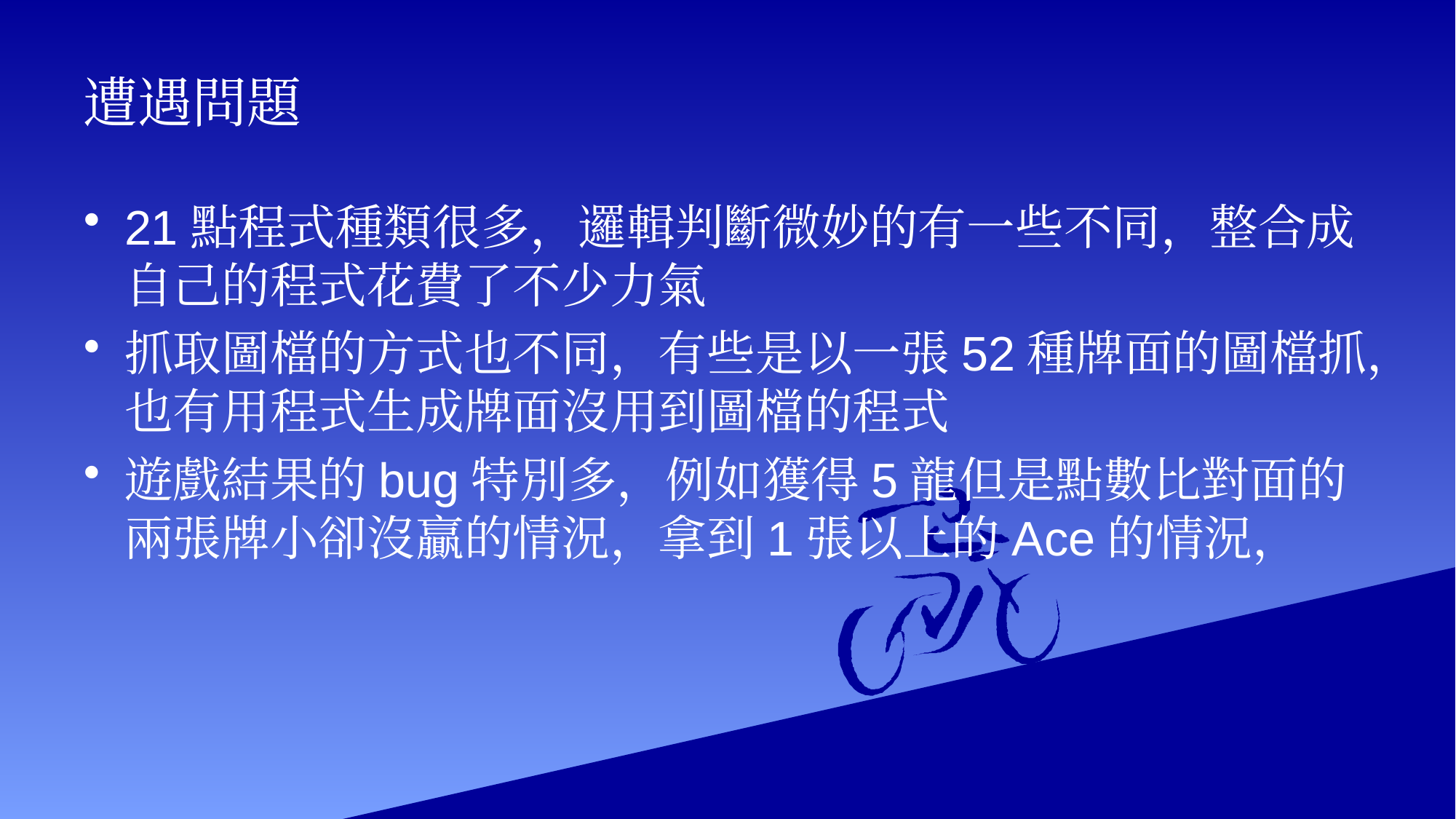

# 遭遇問題
21點程式種類很多，邏輯判斷微妙的有一些不同，整合成自己的程式花費了不少力氣
抓取圖檔的方式也不同，有些是以一張52種牌面的圖檔抓，也有用程式生成牌面沒用到圖檔的程式
遊戲結果的bug特別多，例如獲得5龍但是點數比對面的兩張牌小卻沒贏的情況，拿到1張以上的Ace的情況，